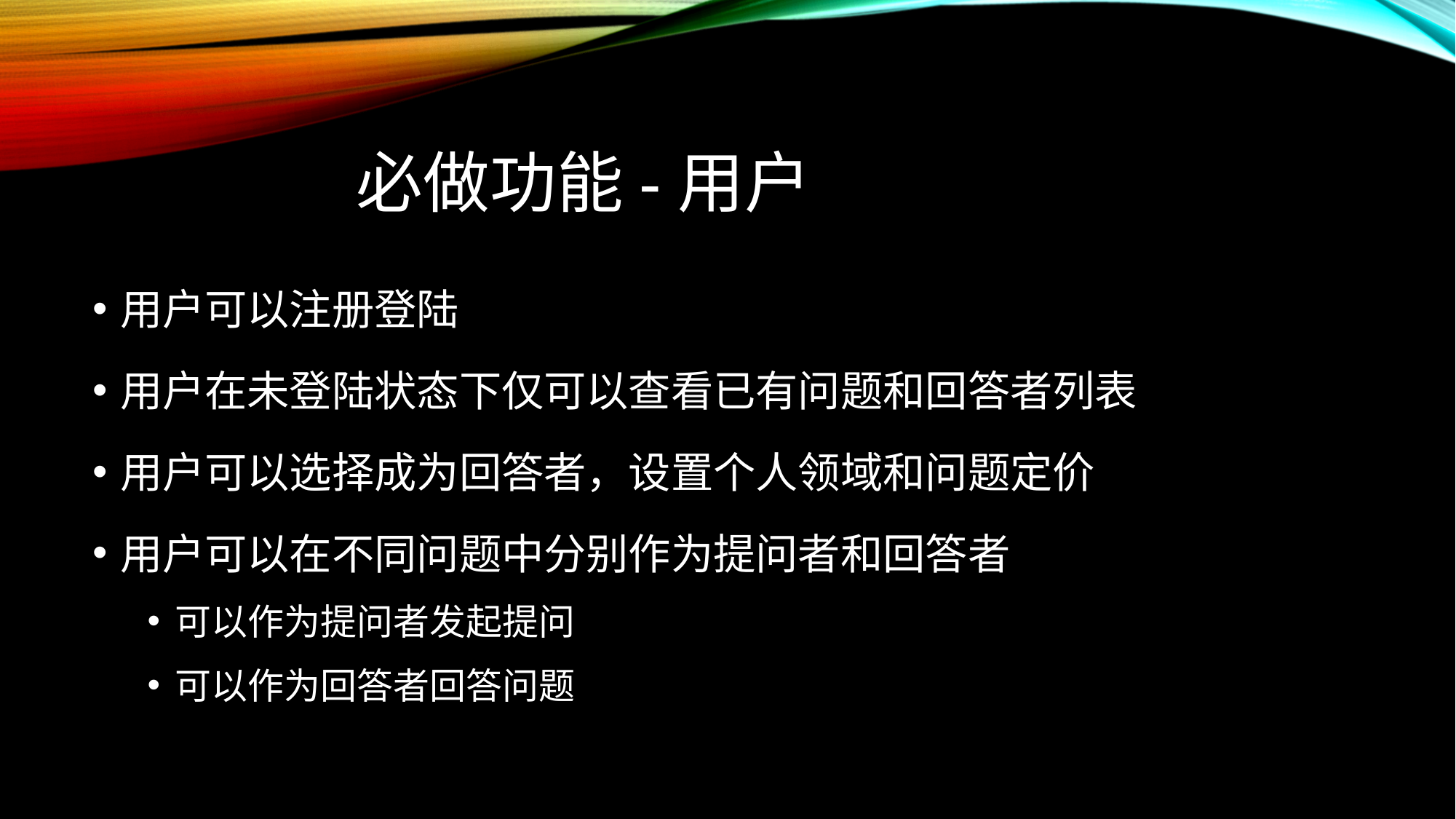

# 必做功能-用户
用户可以注册登陆
用户在未登陆状态下仅可以查看已有问题和回答者列表
用户可以选择成为回答者，设置个人领域和问题定价
用户可以在不同问题中分别作为提问者和回答者
可以作为提问者发起提问
可以作为回答者回答问题